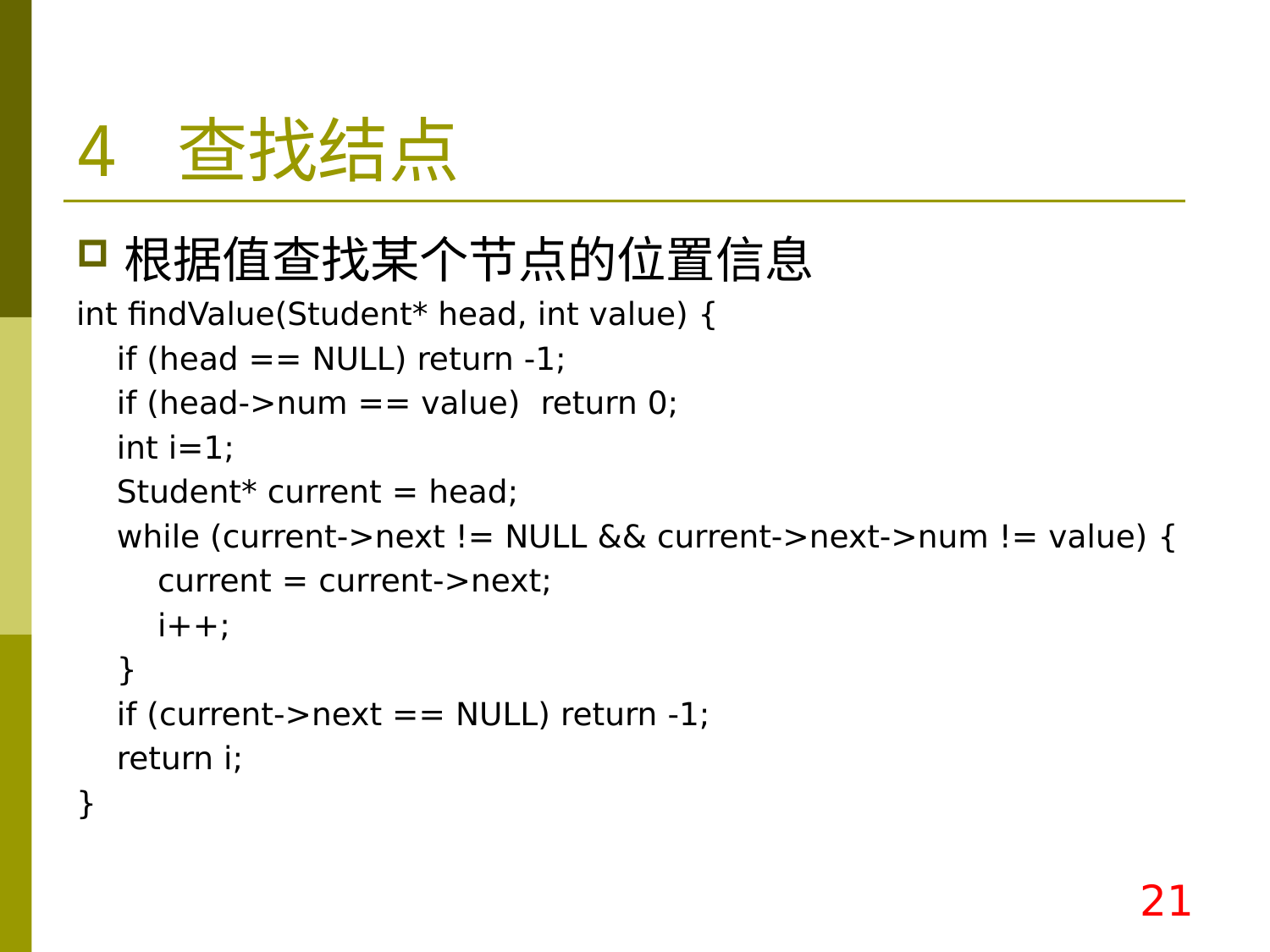

4 查找结点
根据值查找某个节点的位置信息
int findValue(Student* head, int value) {
    if (head == NULL) return -1;
    if (head->num == value)  return 0;
    int i=1;
    Student* current = head;
    while (current->next != NULL && current->next->num != value) {
        current = current->next;
        i++;
    }
    if (current->next == NULL) return -1;
    return i;
}
21